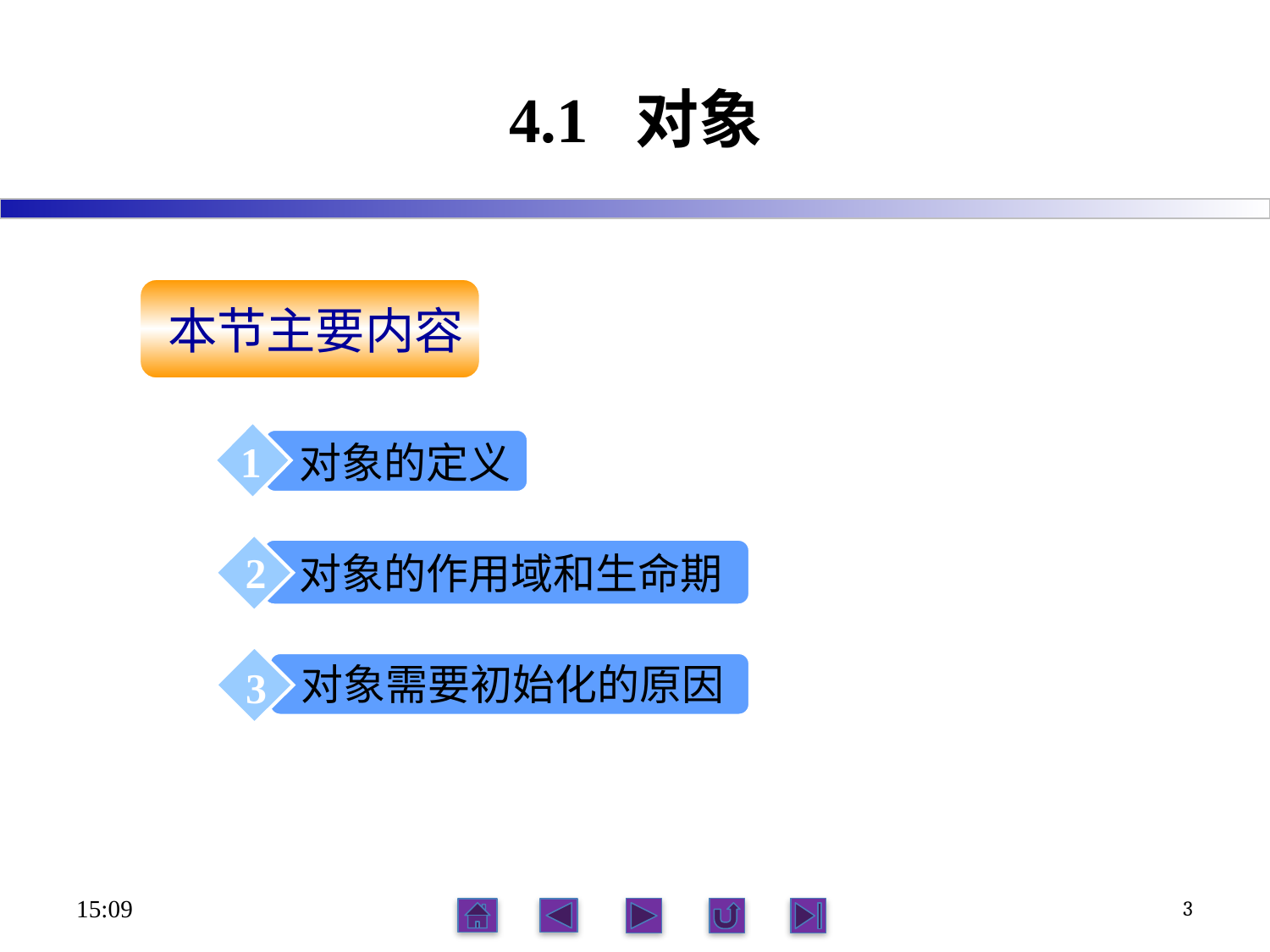

# 4.1  对象

本节主要内容

对象的定义
1

2

对象的作用域和生命期

对象需要初始化的原因

3
15:09
3